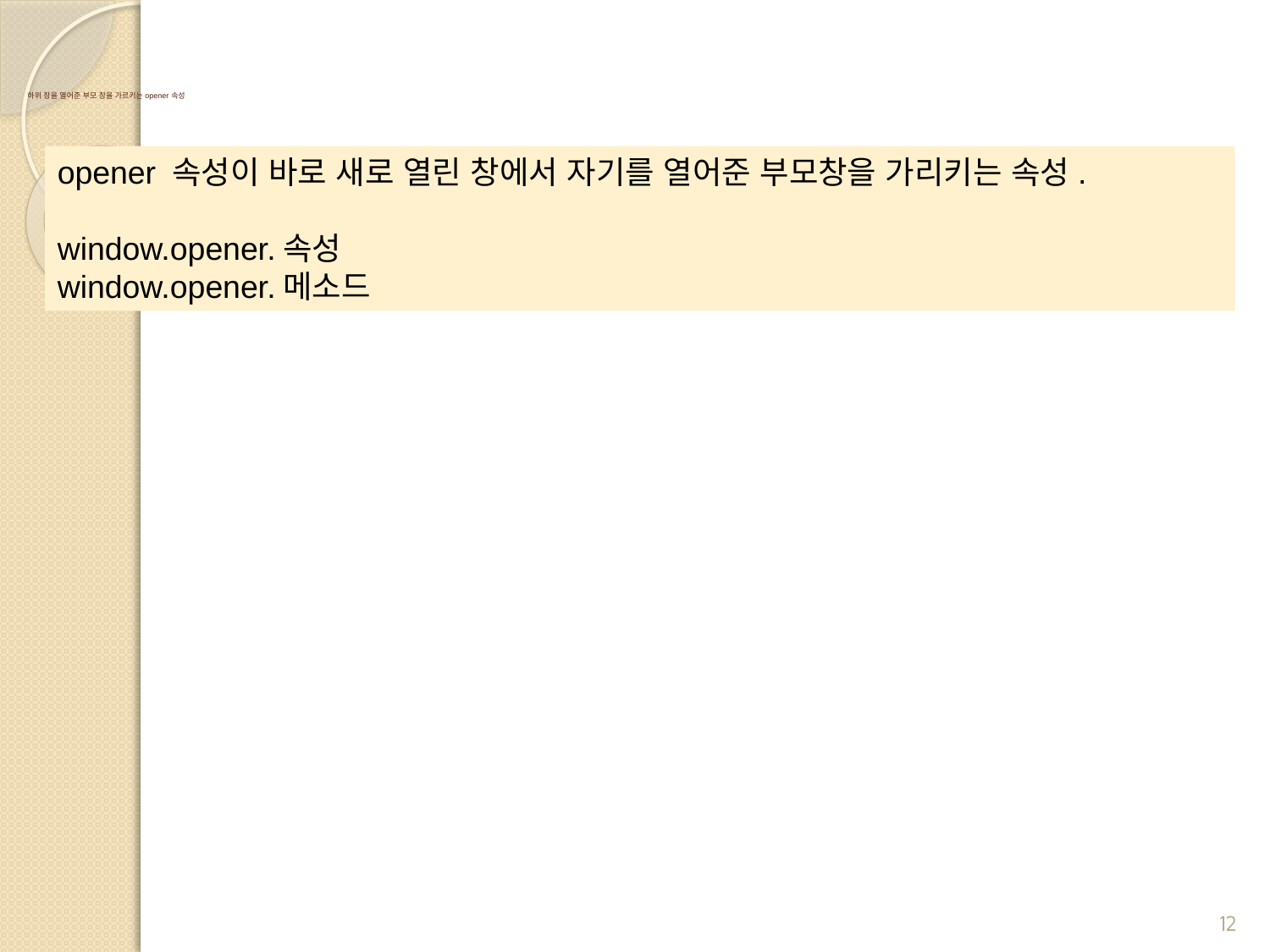

# 하위 창을 열어준 부모 창을 가르키는 opener 속성
opener 속성이 바로 새로 열린 창에서 자기를 열어준 부모창을 가리키는 속성.

window.opener.속성
window.opener.메소드
12